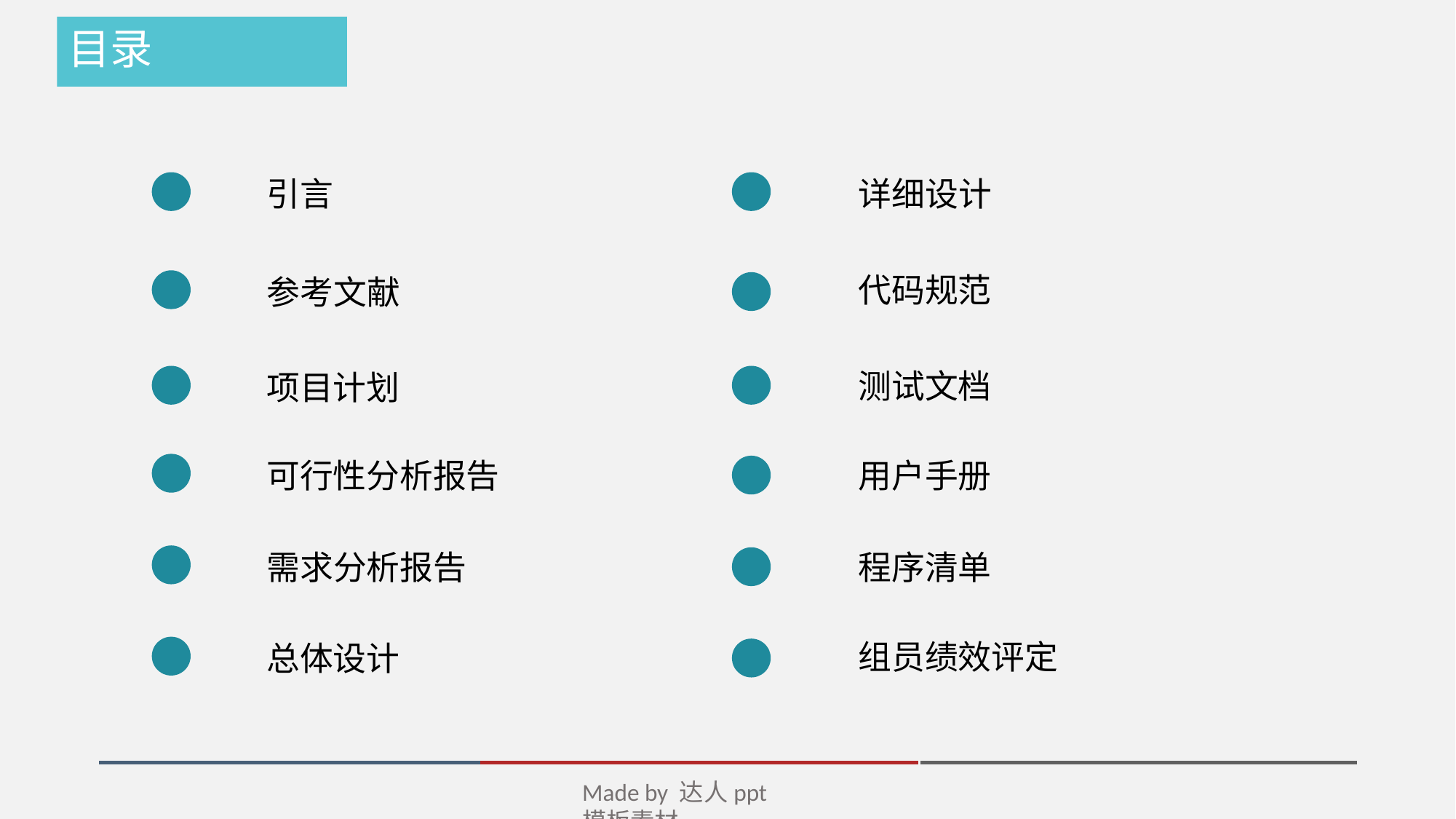

目录

详细设计

引言

代码规范

参考文献

测试文档

项目计划

可行性分析报告

用户手册

需求分析报告

程序清单

组员绩效评定

总体设计

Made by 达人ppt模板素材